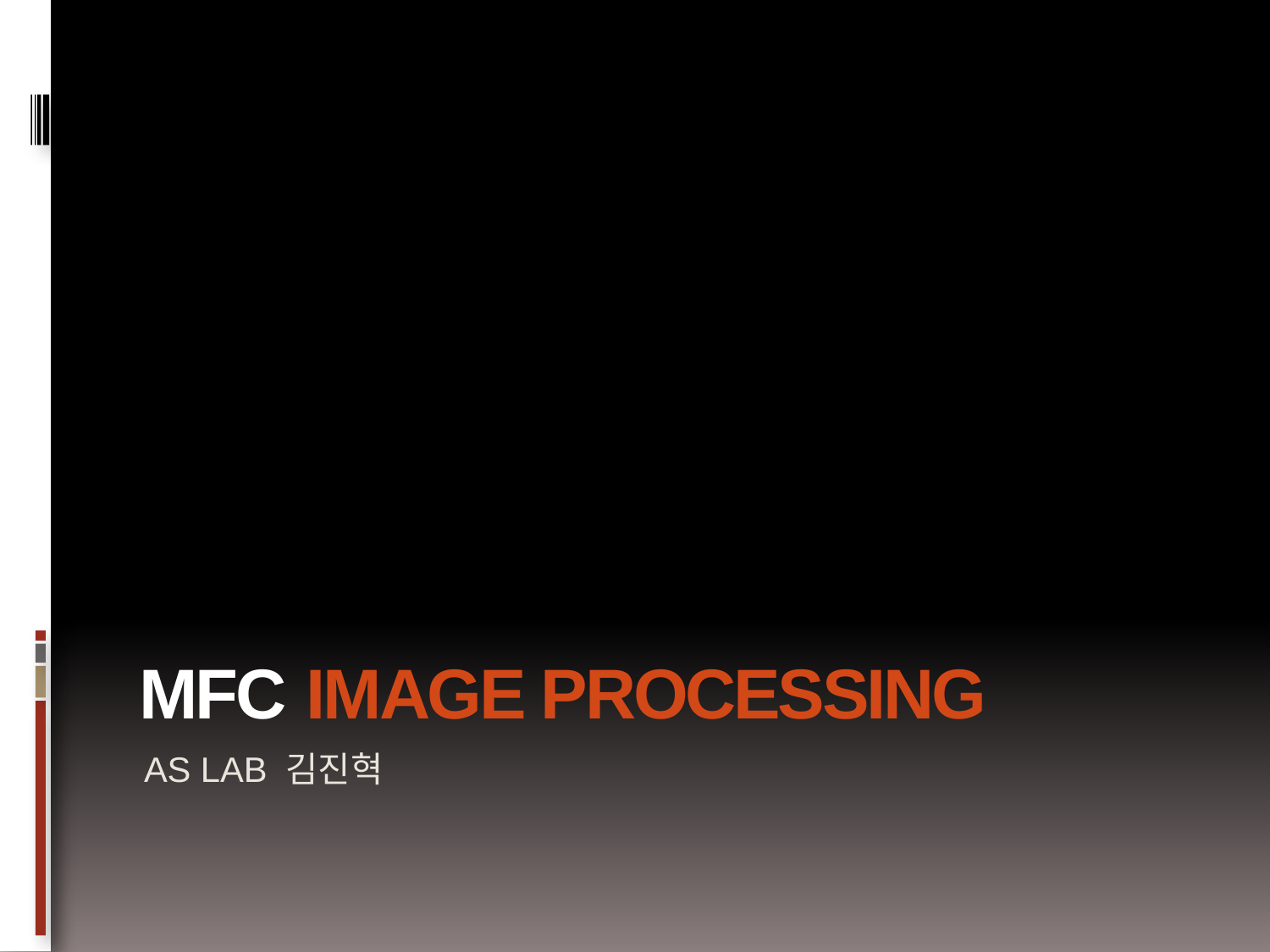

# MFC image processing
AS LAB 김진혁